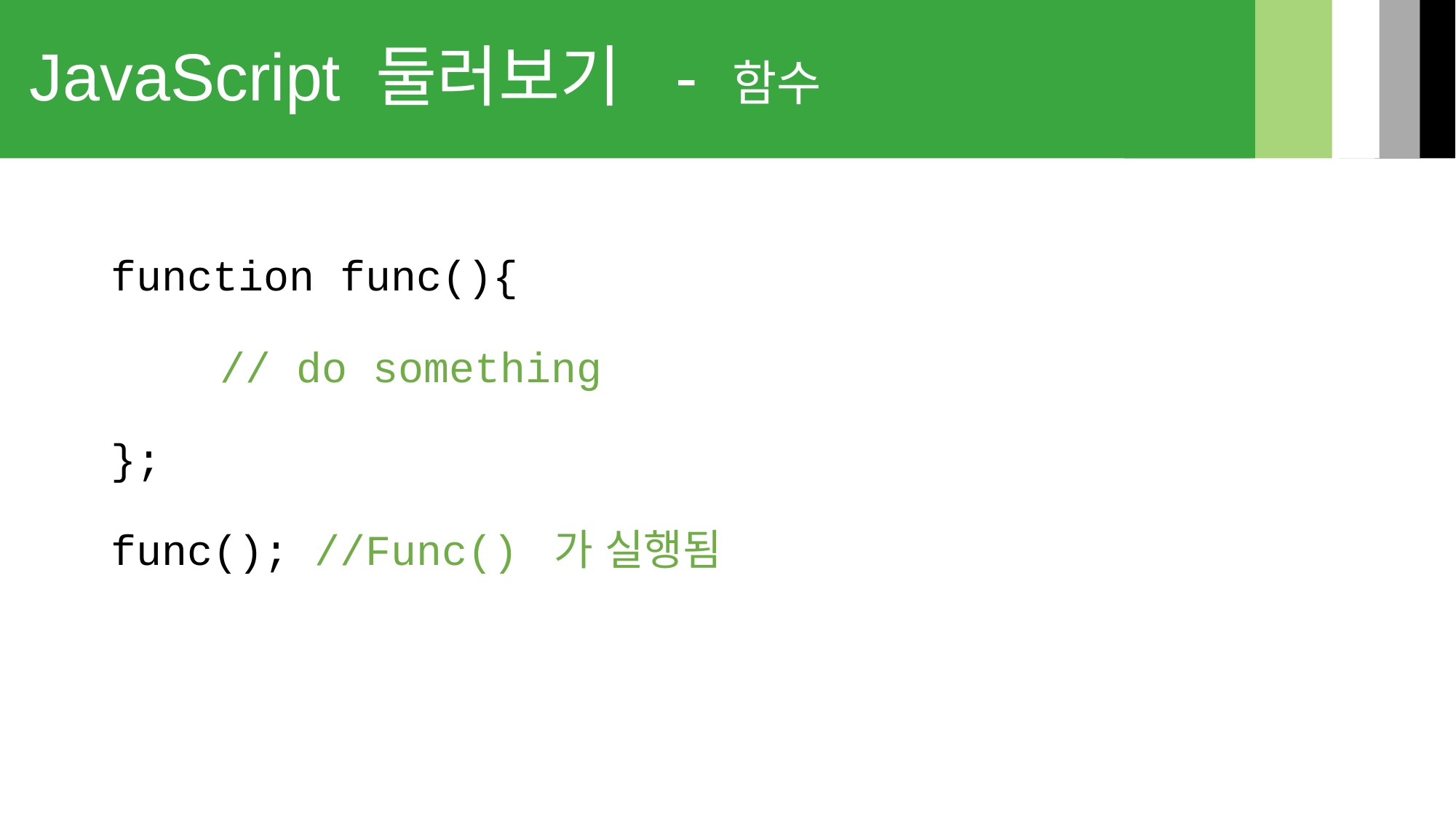

# JavaScript 둘러보기  - 함수
function func(){
	// do something
};
func(); //Func() 가 실행됨